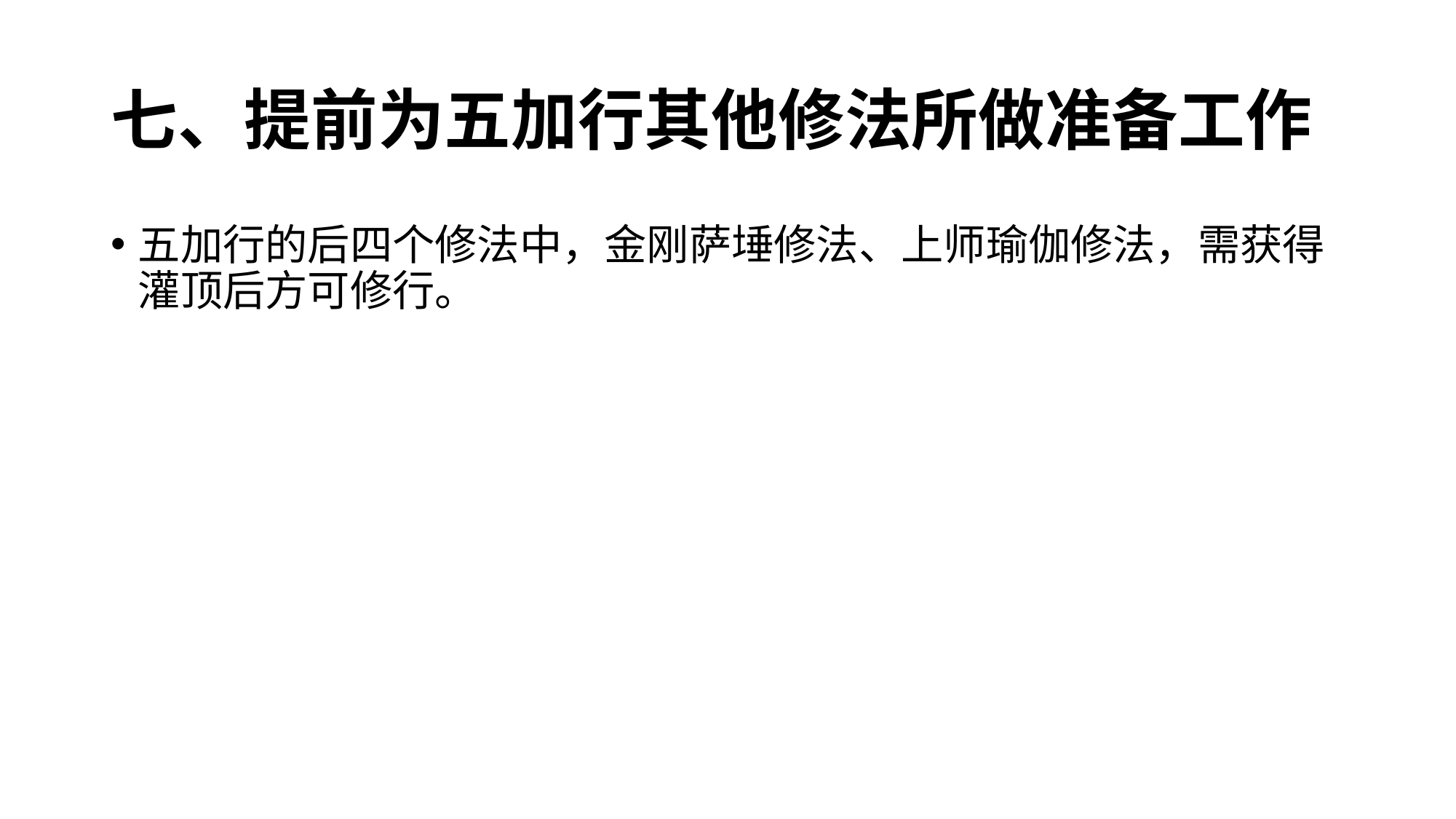

# 七、提前为五加行其他修法所做准备工作
五加行的后四个修法中，金刚萨埵修法、上师瑜伽修法，需获得灌顶后方可修行。